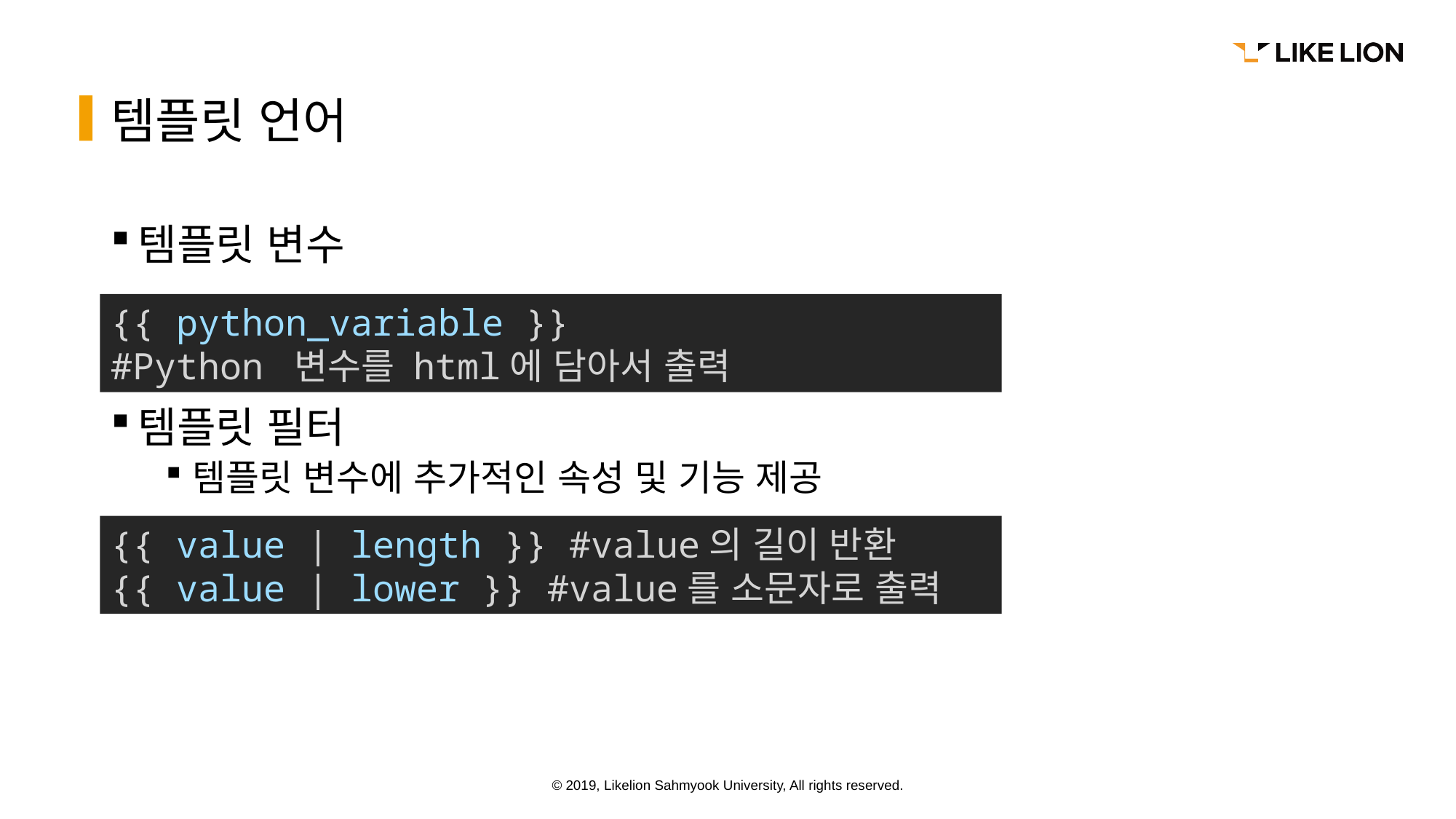

# 템플릿 언어
템플릿 변수

템플릿 필터
템플릿 변수에 추가적인 속성 및 기능 제공

{{ python_variable }}
#Python 변수를 html에 담아서 출력
{{ value | length }} #value의 길이 반환
{{ value | lower }} #value를 소문자로 출력